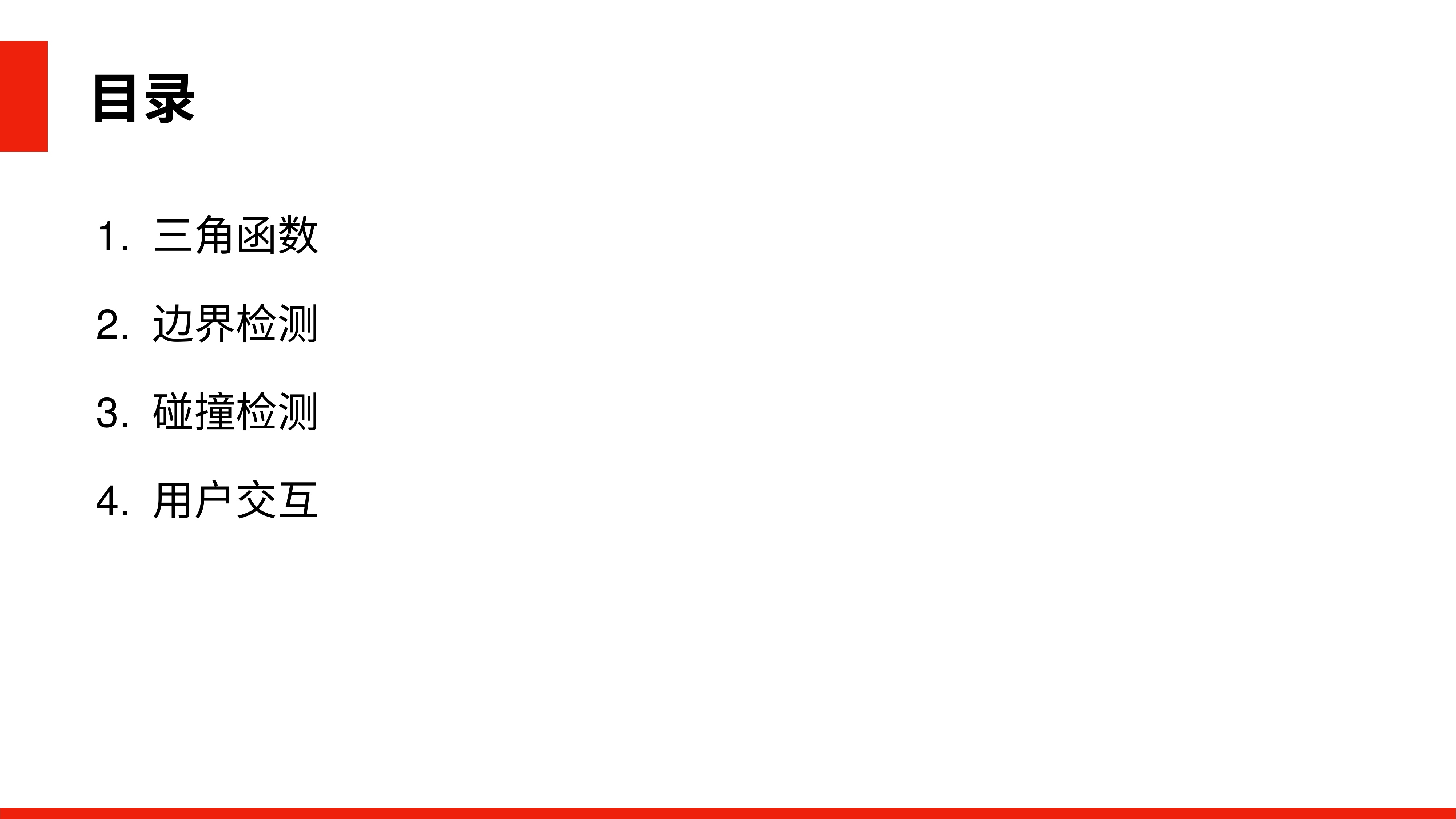

目录
1. 三角函数
2. 边界检测
3. 碰撞检测
4. 用户交互
2